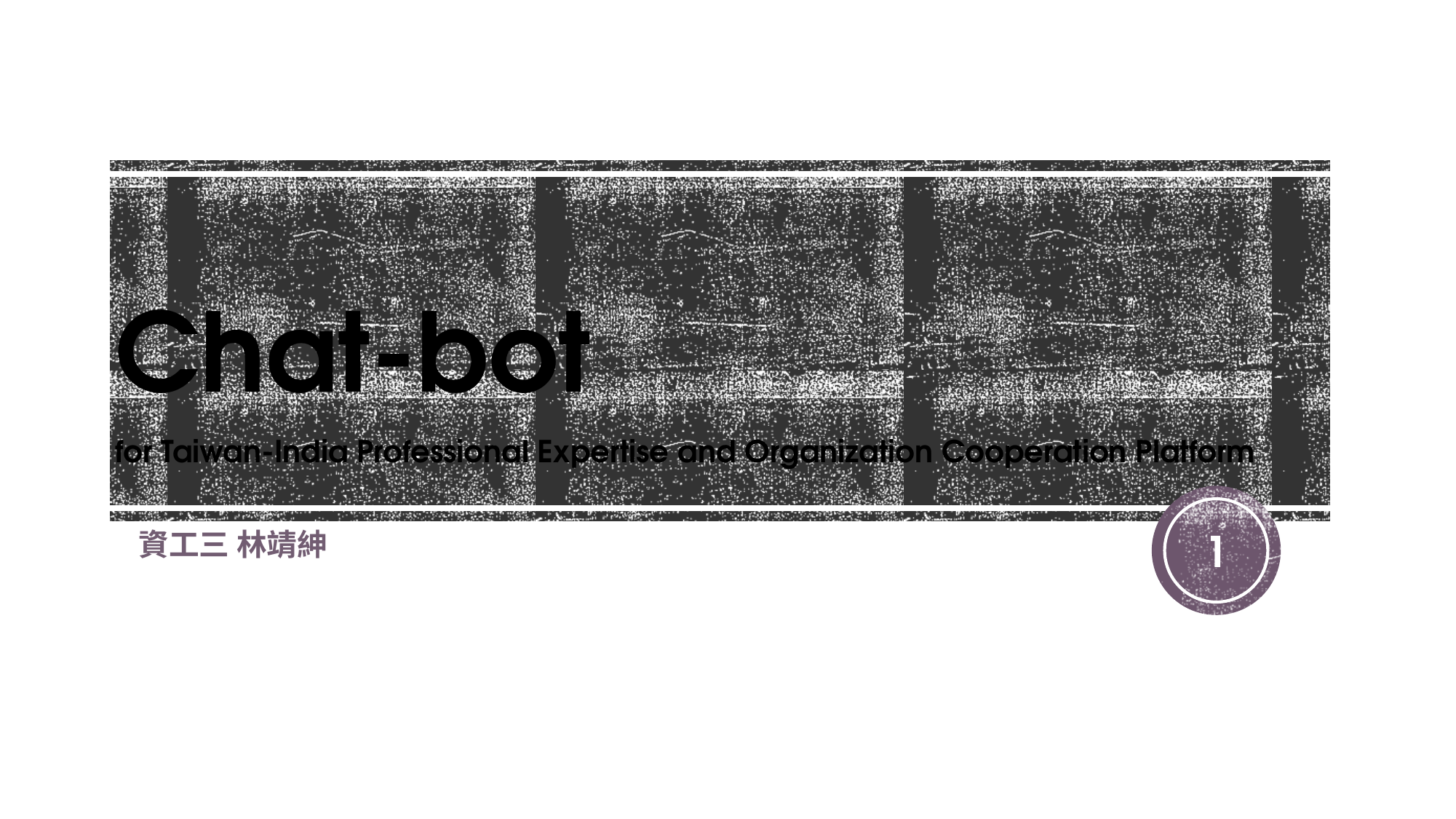

# Chat-bot for Taiwan-India Professional Expertise and Organization Cooperation Platform
1
資工三 林靖紳